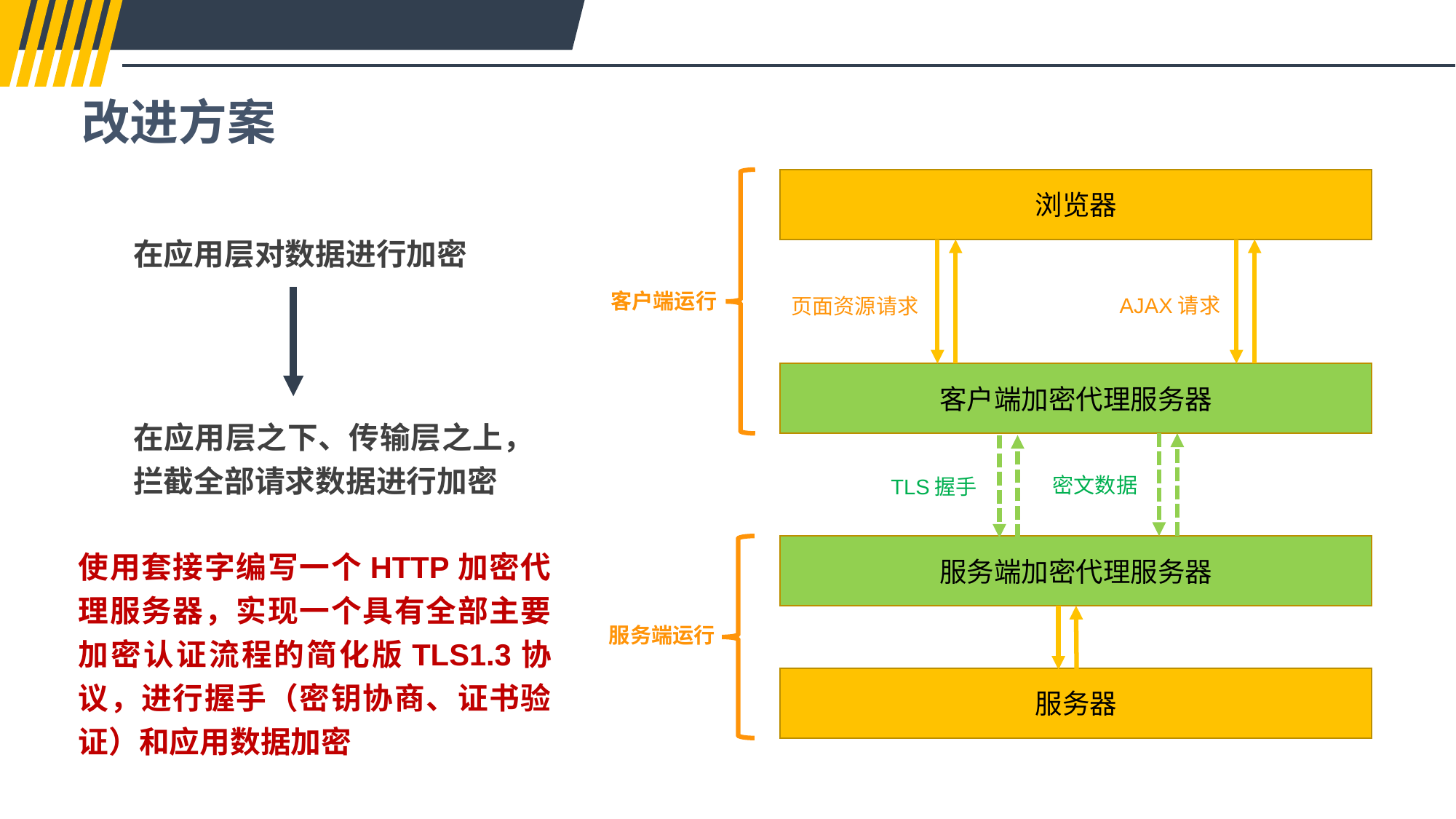

改进方案

浏览器
在应用层对数据进行加密
客户端运行
AJAX请求
页面资源请求
客户端加密代理服务器
在应用层之下、传输层之上，拦截全部请求数据进行加密
密文数据
TLS握手
使用套接字编写一个HTTP加密代理服务器，实现一个具有全部主要加密认证流程的简化版TLS1.3协议，进行握手（密钥协商、证书验证）和应用数据加密

服务端加密代理服务器
服务端运行
服务器